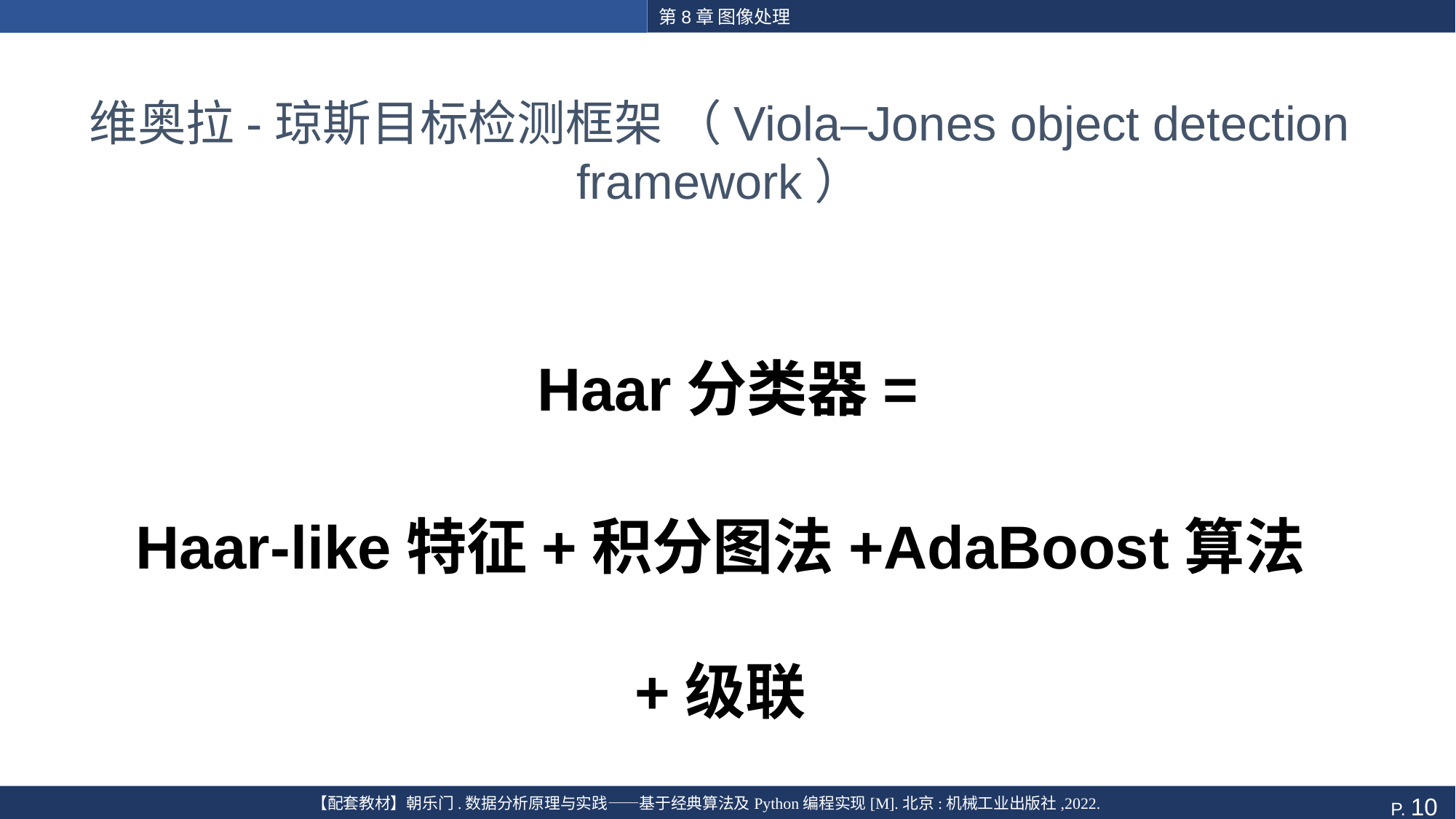

第8章 图像处理
# 维奥拉-琼斯目标检测框架 （Viola–Jones object detection framework）
Haar分类器=
Haar-like特征+积分图法+AdaBoost算法+级联